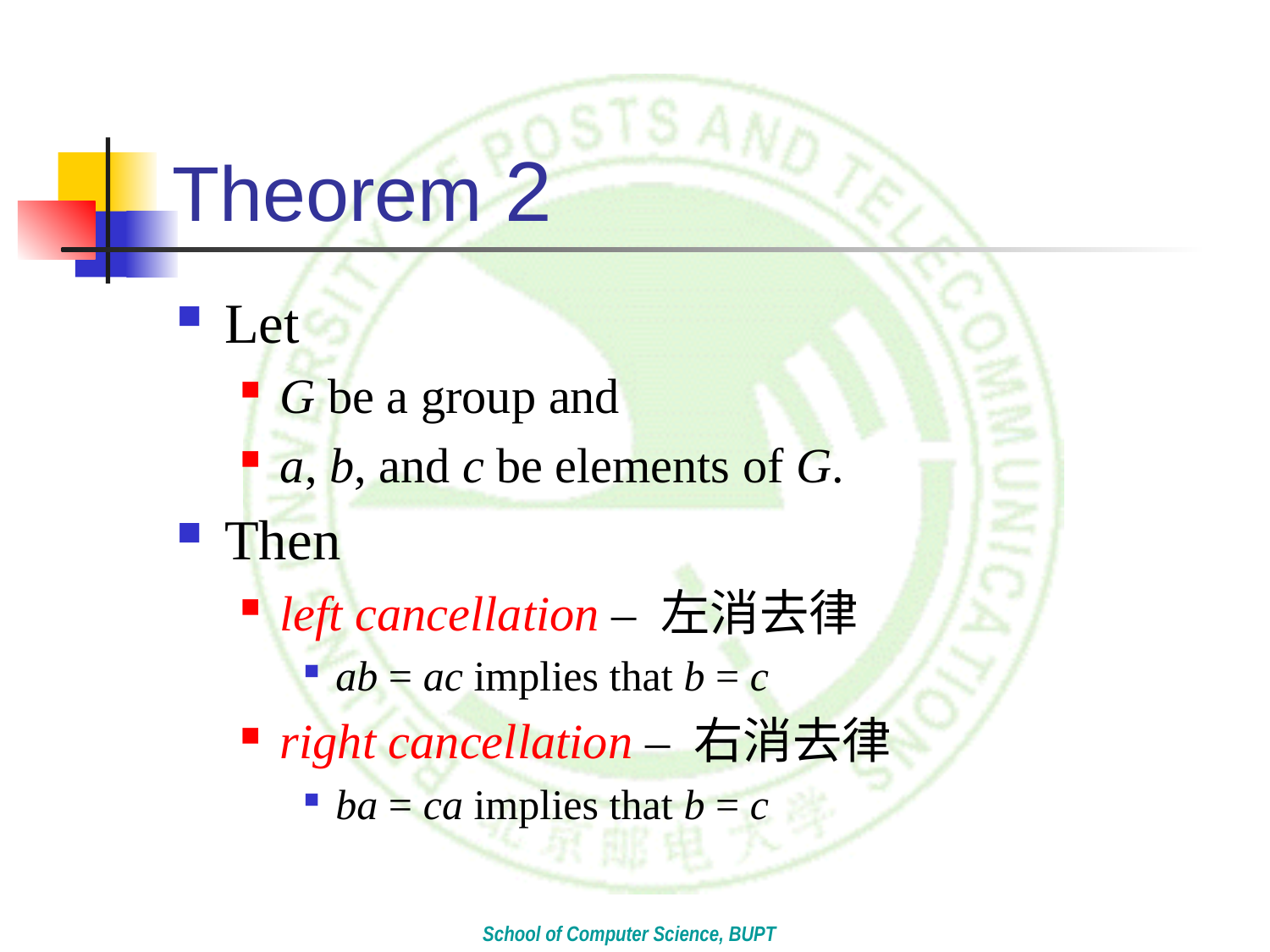

# Theorem 2
Let
G be a group and
a, b, and c be elements of G.
Then
left cancellation – 左消去律
ab = ac implies that b = c
right cancellation – 右消去律
ba = ca implies that b = c

School of Computer Science, BUPT
9